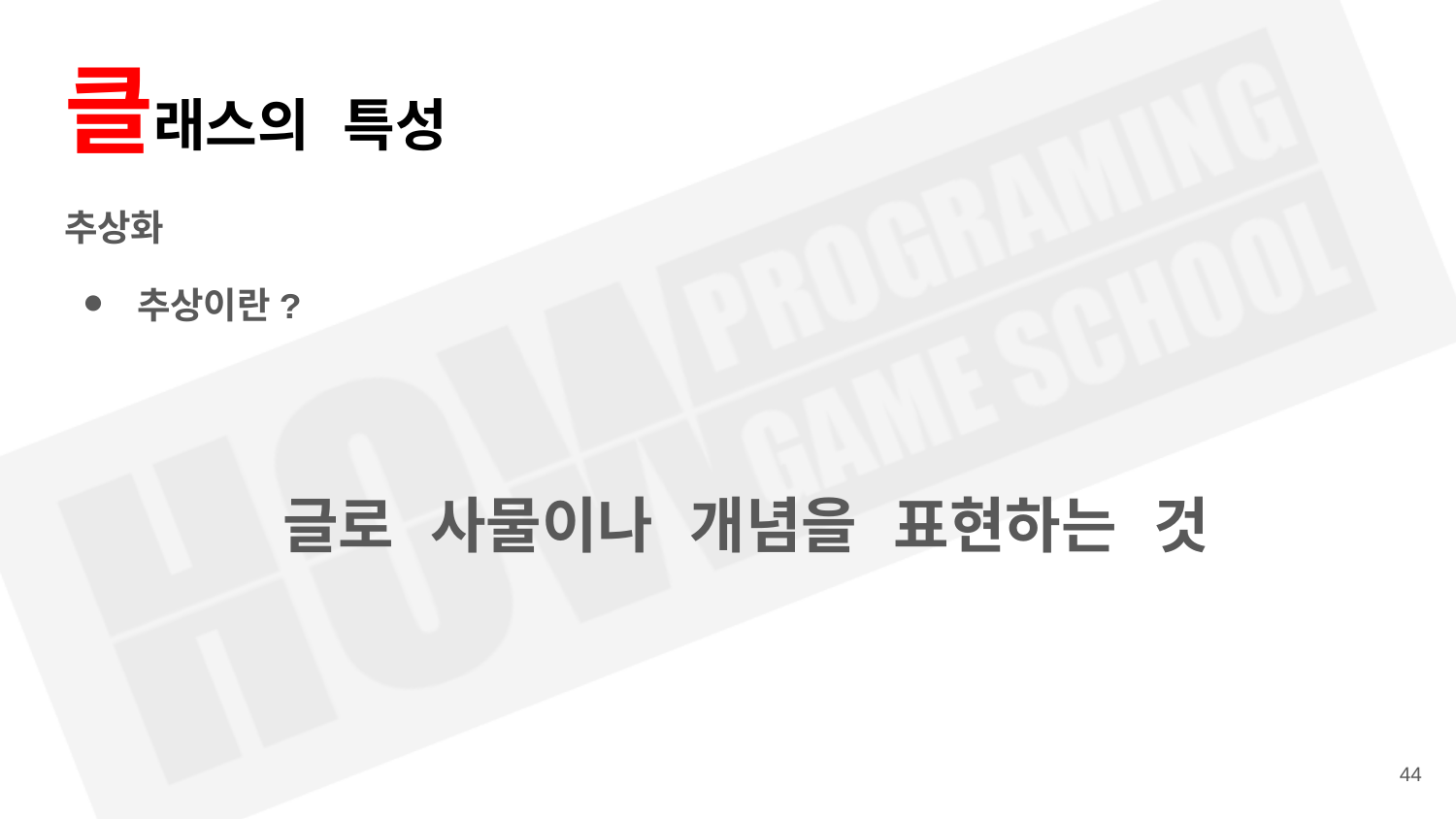

# 클래스의 특성
추상화
추상이란?
	글로 사물이나 개념을 표현하는 것
44